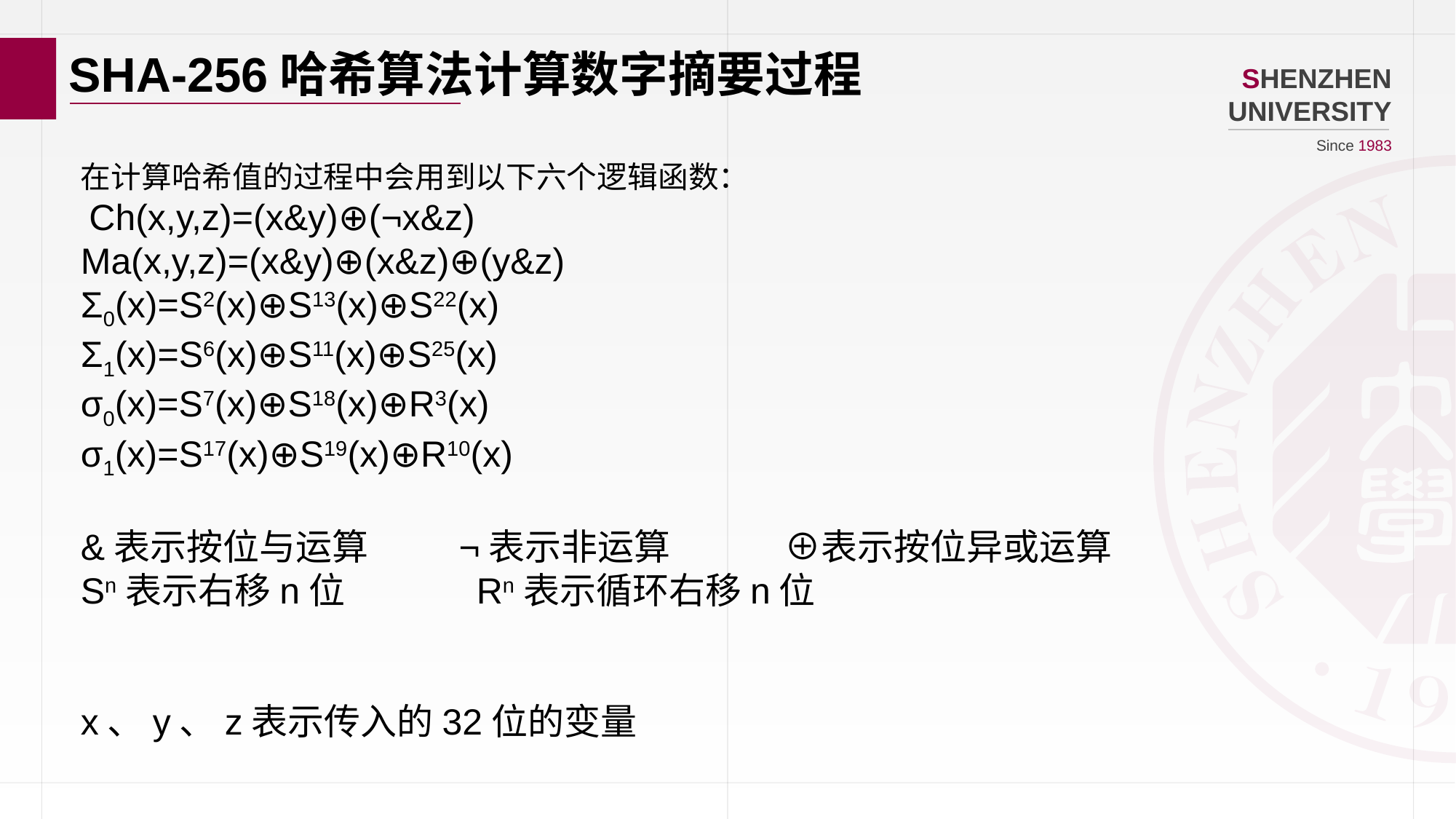

SHA-256哈希算法计算数字摘要过程
在计算哈希值的过程中会用到以下六个逻辑函数：
 Ch(x,y,z)=(x&y)⊕(¬x&z)
Ma(x,y,z)=(x&y)⊕(x&z)⊕(y&z)
Σ0(x)=S2(x)⊕S13(x)⊕S22(x)
Σ1(x)=S6(x)⊕S11(x)⊕S25(x)
σ0(x)=S7(x)⊕S18(x)⊕R3(x)
σ1(x)=S17(x)⊕S19(x)⊕R10(x)

&表示按位与运算          ¬表示非运算              ⊕表示按位异或运算
Sn表示右移n位               Rn表示循环右移n位

x、y、z表示传入的32位的变量

7